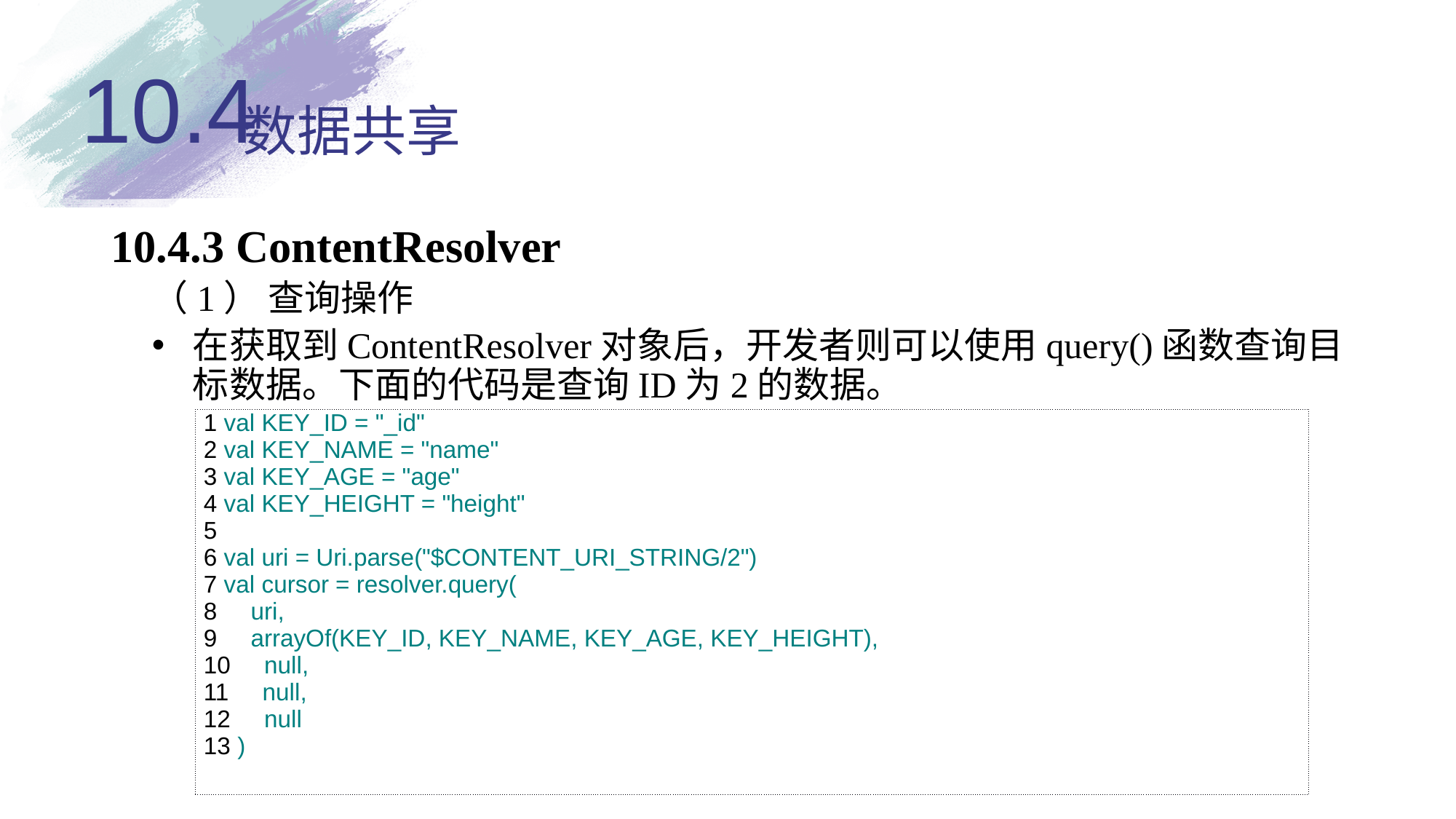

10.4
# 数据共享
10.4.3 ContentResolver
（1） 查询操作
在获取到ContentResolver对象后，开发者则可以使用query()函数查询目标数据。下面的代码是查询ID为2的数据。
| 1 val KEY\_ID = "\_id" 2 val KEY\_NAME = "name" 3 val KEY\_AGE = "age" 4 val KEY\_HEIGHT = "height" 5  6 val uri = Uri.parse("$CONTENT\_URI\_STRING/2") 7 val cursor = resolver.query( 8     uri, 9     arrayOf(KEY\_ID, KEY\_NAME, KEY\_AGE, KEY\_HEIGHT), 10     null, 11     null, 12     null 13 ) |
| --- |